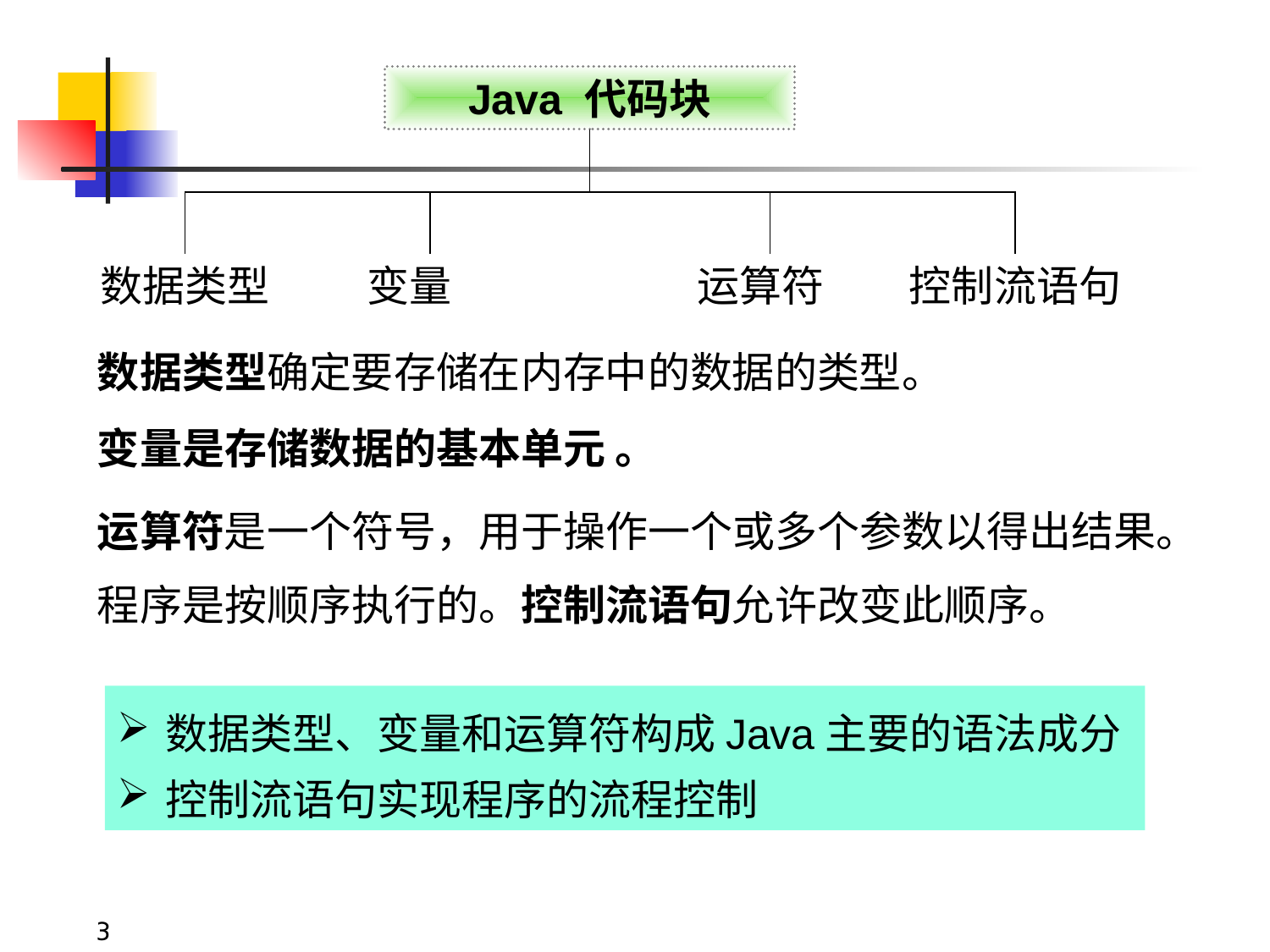

Java 代码块
数据类型
变量
运算符
控制流语句
数据类型确定要存储在内存中的数据的类型。
变量是存储数据的基本单元 。
运算符是一个符号，用于操作一个或多个参数以得出结果。
程序是按顺序执行的。控制流语句允许改变此顺序。
数据类型、变量和运算符构成Java主要的语法成分
控制流语句实现程序的流程控制
3